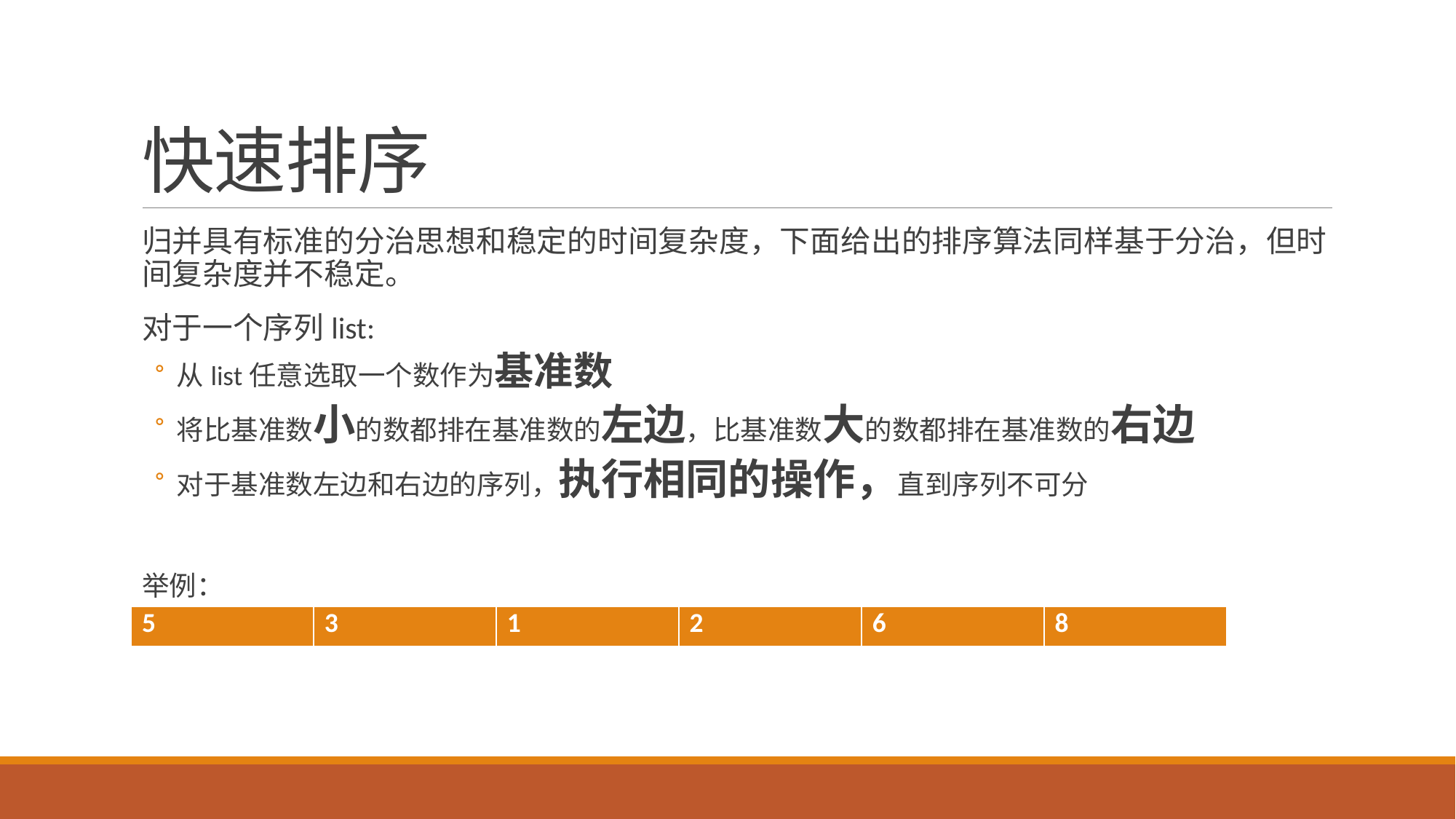

# 快速排序
归并具有标准的分治思想和稳定的时间复杂度，下面给出的排序算法同样基于分治，但时间复杂度并不稳定。
对于一个序列list:
从list任意选取一个数作为基准数
将比基准数小的数都排在基准数的左边，比基准数大的数都排在基准数的右边
对于基准数左边和右边的序列，执行相同的操作，直到序列不可分

举例：

| 5 | 3 | 1 | 2 | 6 | 8 |
| --- | --- | --- | --- | --- | --- |